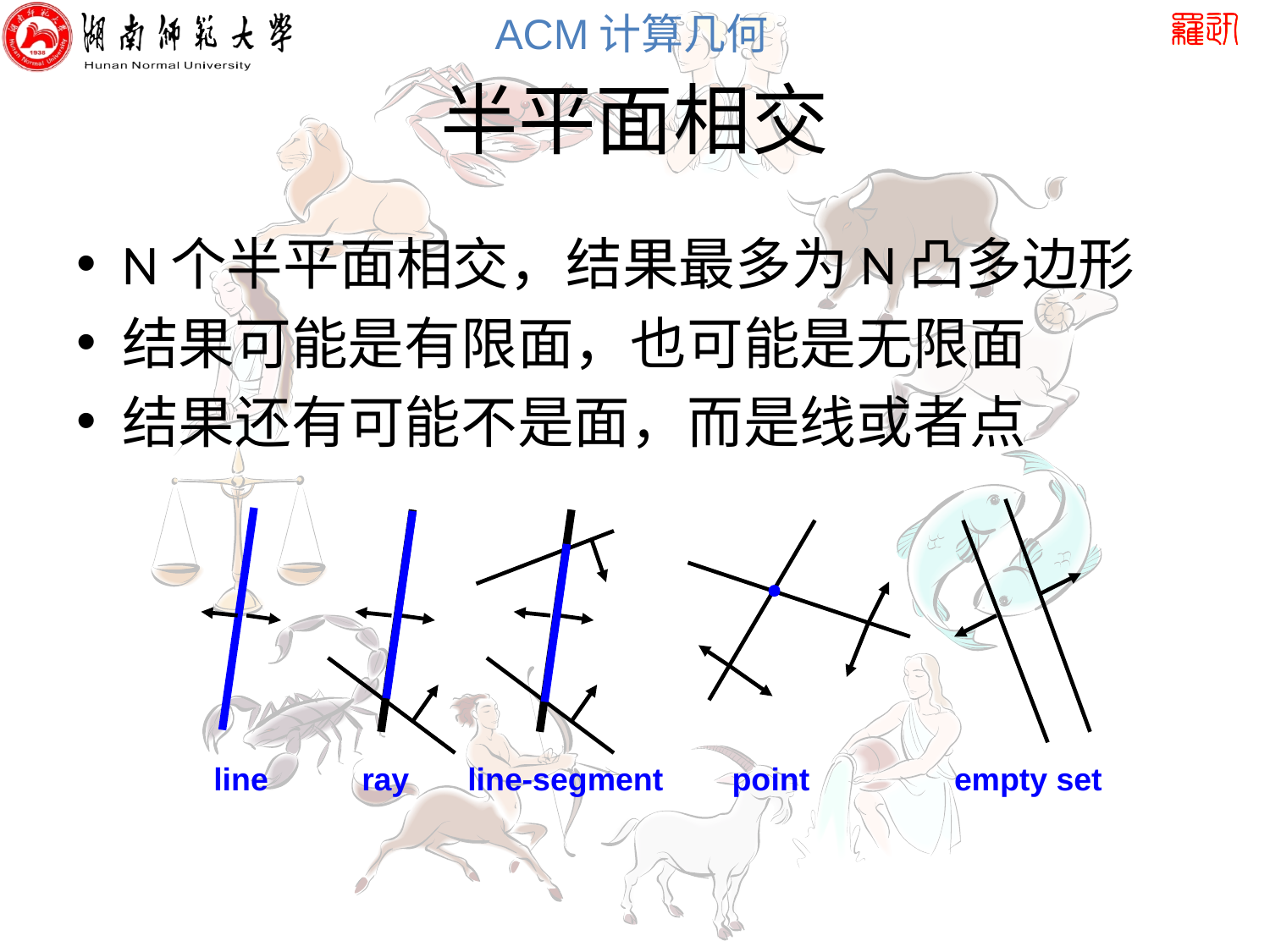

# 半平面相交
N个半平面相交，结果最多为N凸多边形
结果可能是有限面，也可能是无限面
结果还有可能不是面，而是线或者点

line
ray
line-segment
point
empty set